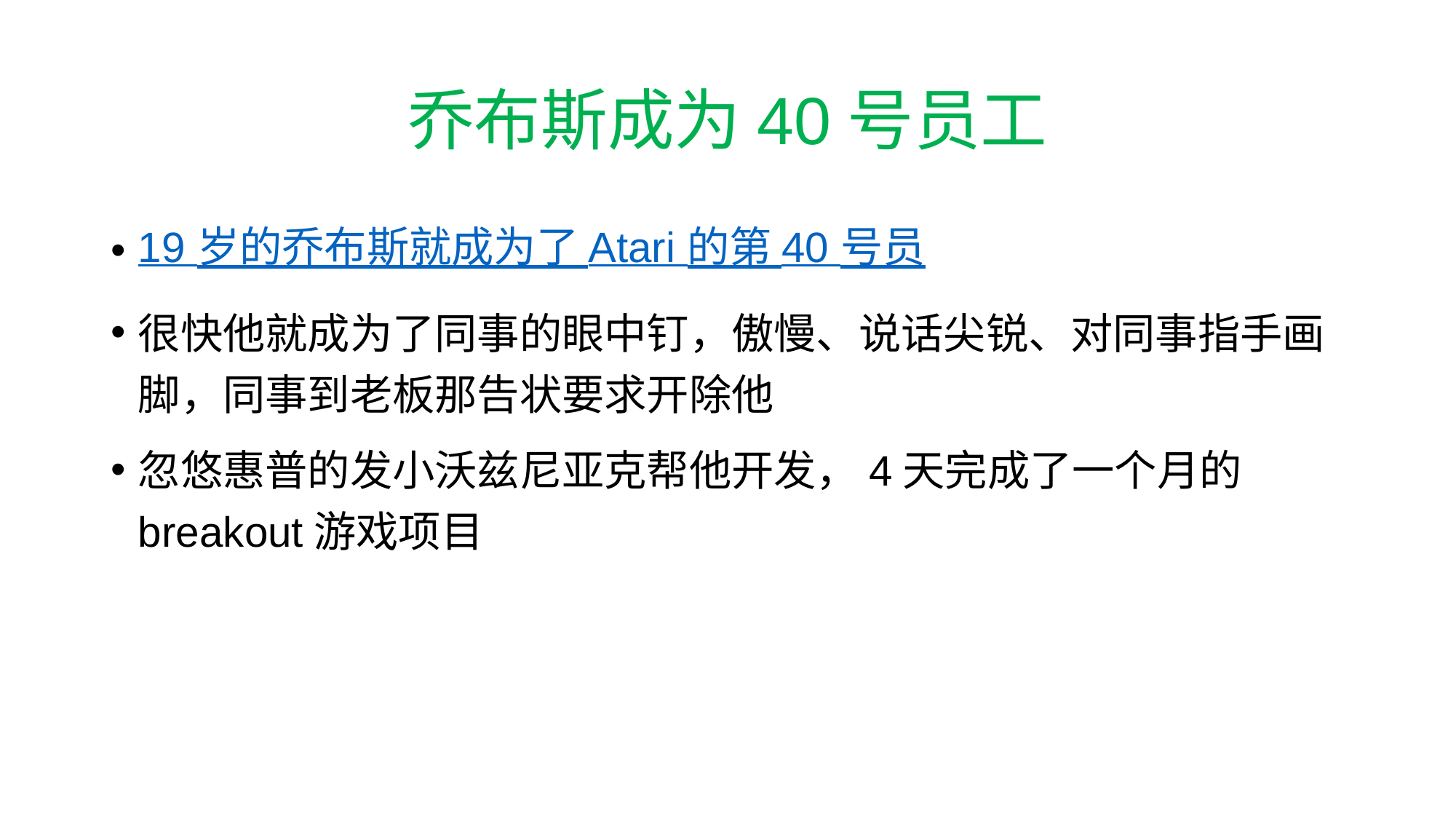

# 乔布斯成为40号员工
19 岁的乔布斯就成为了 Atari 的第 40 号员
很快他就成为了同事的眼中钉，傲慢、说话尖锐、对同事指手画脚，同事到老板那告状要求开除他
忽悠惠普的发小沃兹尼亚克帮他开发，4天完成了一个月的breakout游戏项目